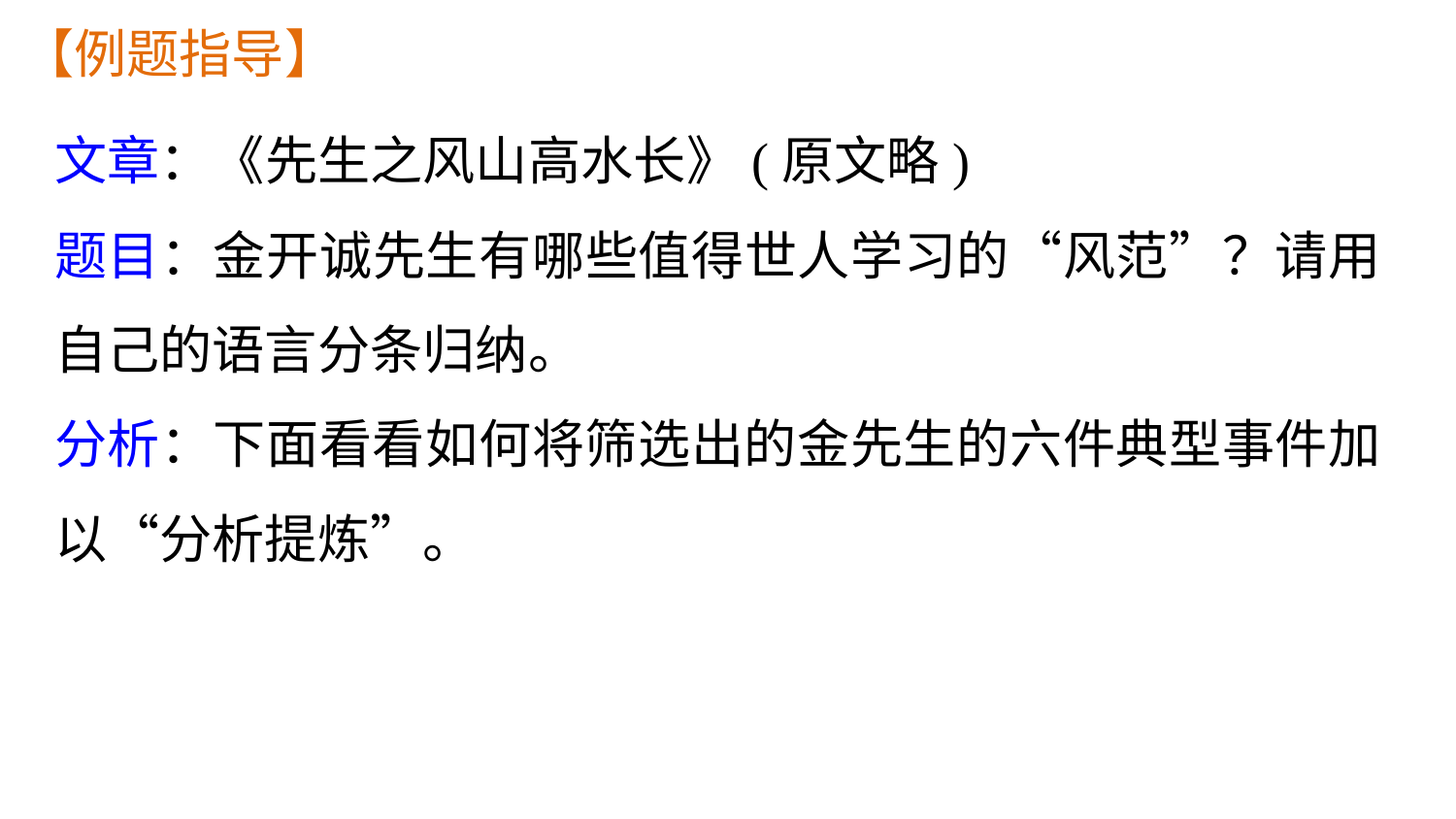

【例题指导】
文章：《先生之风山高水长》(原文略)
题目：金开诚先生有哪些值得世人学习的“风范”？请用自己的语言分条归纳。
分析：下面看看如何将筛选出的金先生的六件典型事件加以“分析提炼”。